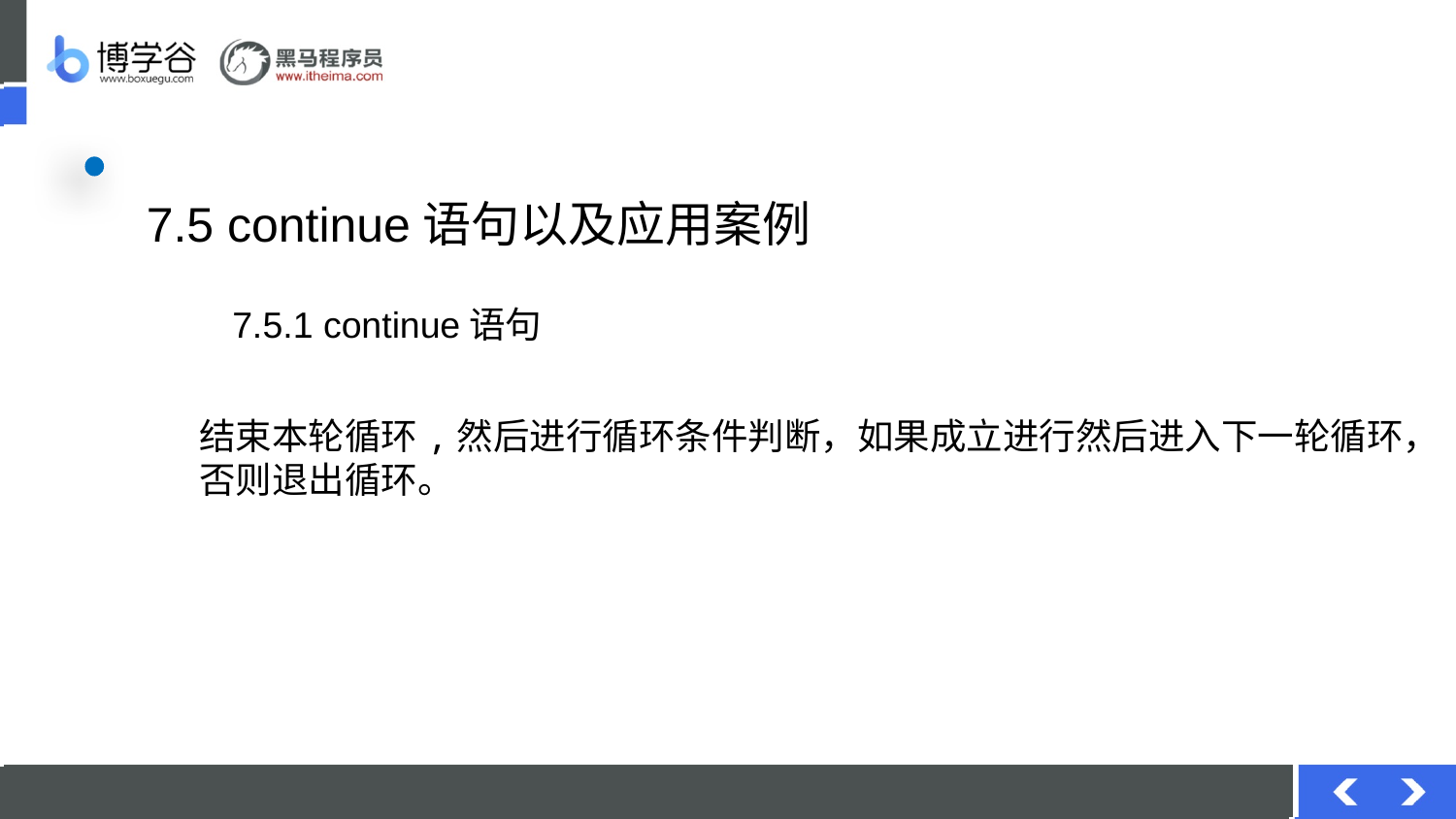

# 7.5 continue语句以及应用案例
7.5.1 continue语句
结束本轮循环,然后进行循环条件判断，如果成立进行然后进入下一轮循环，
否则退出循环。